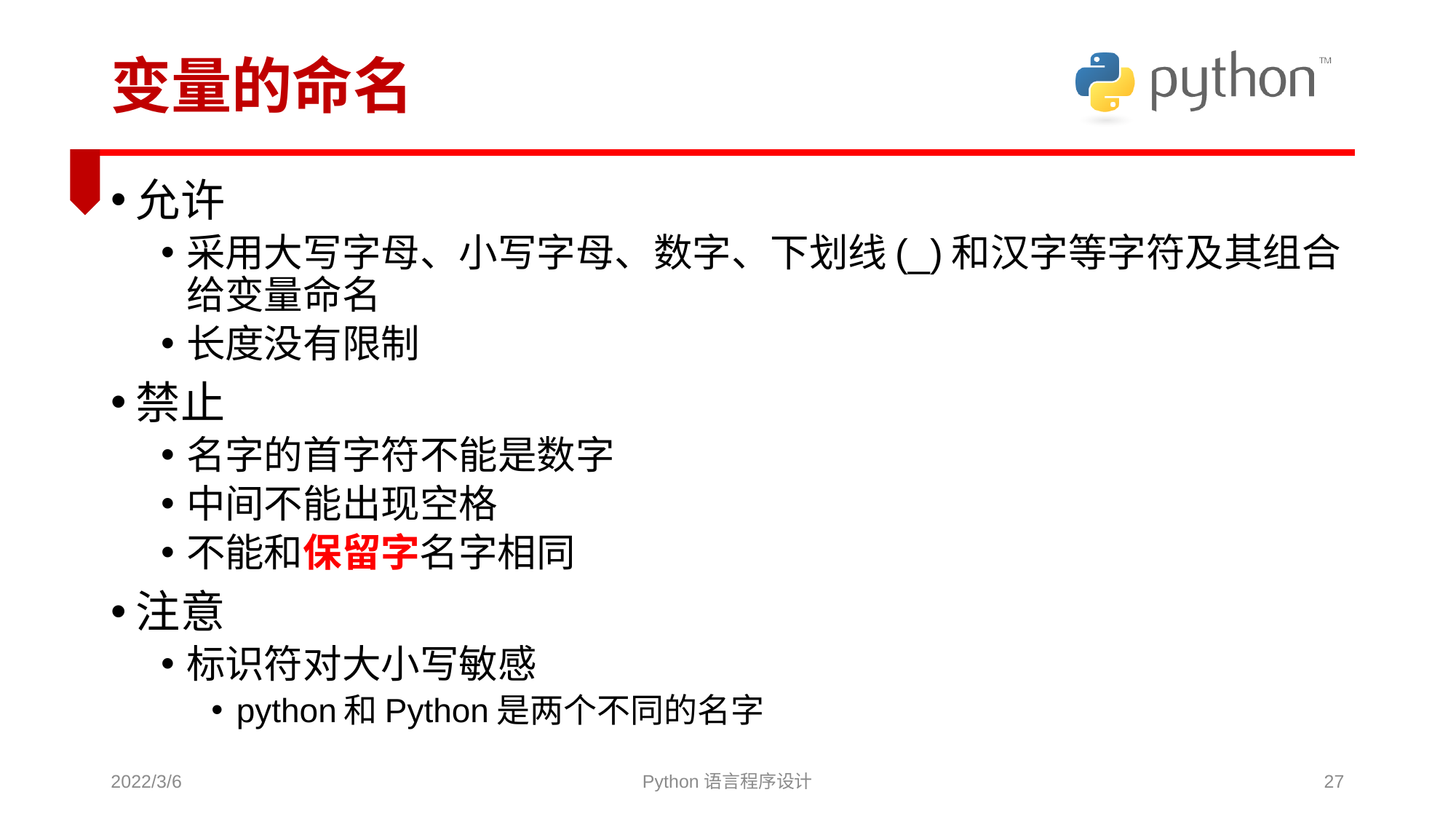

# 变量的命名
允许
采用大写字母、小写字母、数字、下划线(_)和汉字等字符及其组合给变量命名
长度没有限制
禁止
名字的首字符不能是数字
中间不能出现空格
不能和保留字名字相同
注意
标识符对大小写敏感
python和Python是两个不同的名字

2022/3/6
Python语言程序设计
27